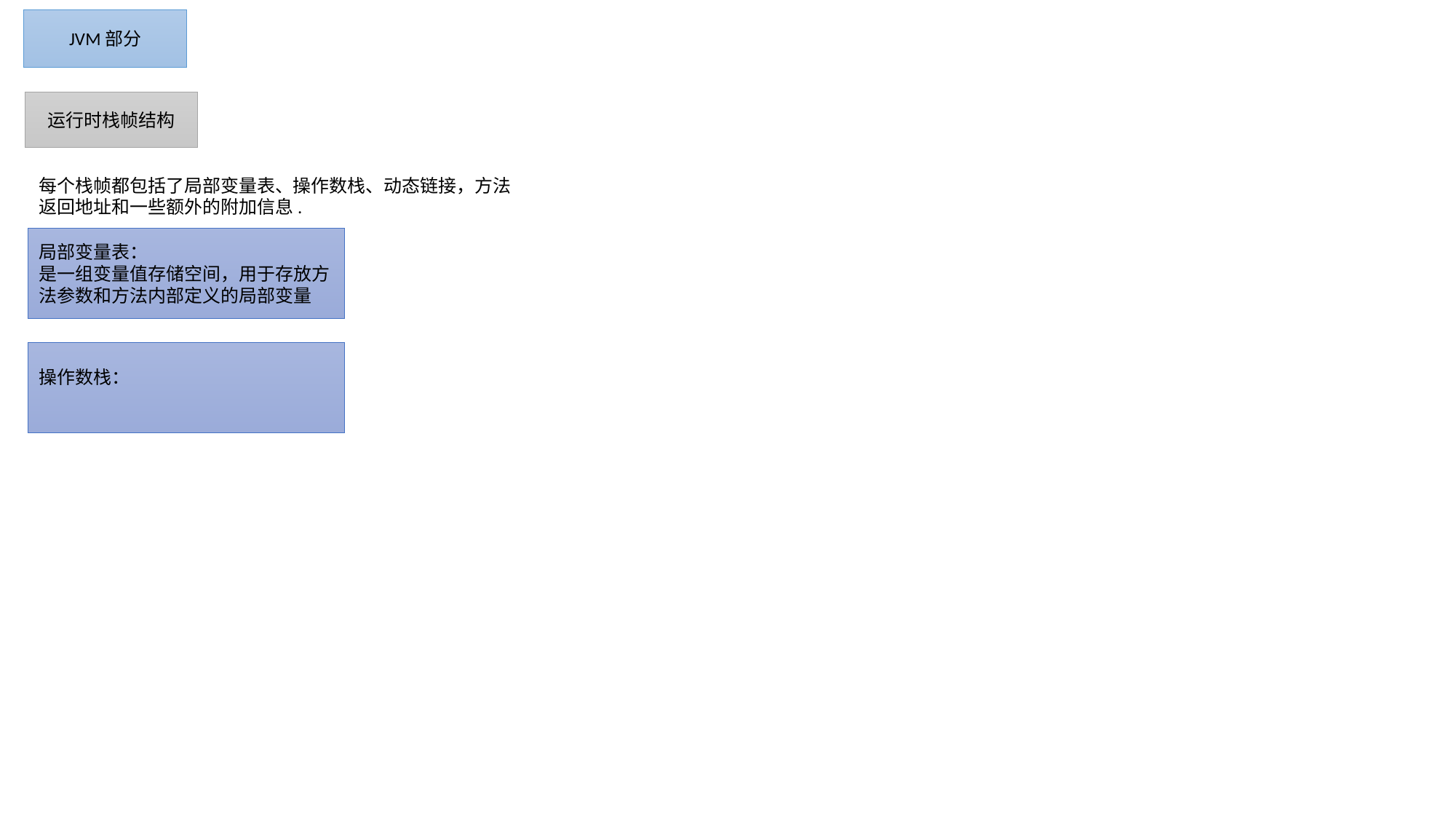

JVM部分
运行时栈帧结构
每个栈帧都包括了局部变量表、操作数栈、动态链接，方法返回地址和一些额外的附加信息.
局部变量表：
是一组变量值存储空间，用于存放方法参数和方法内部定义的局部变量
操作数栈：